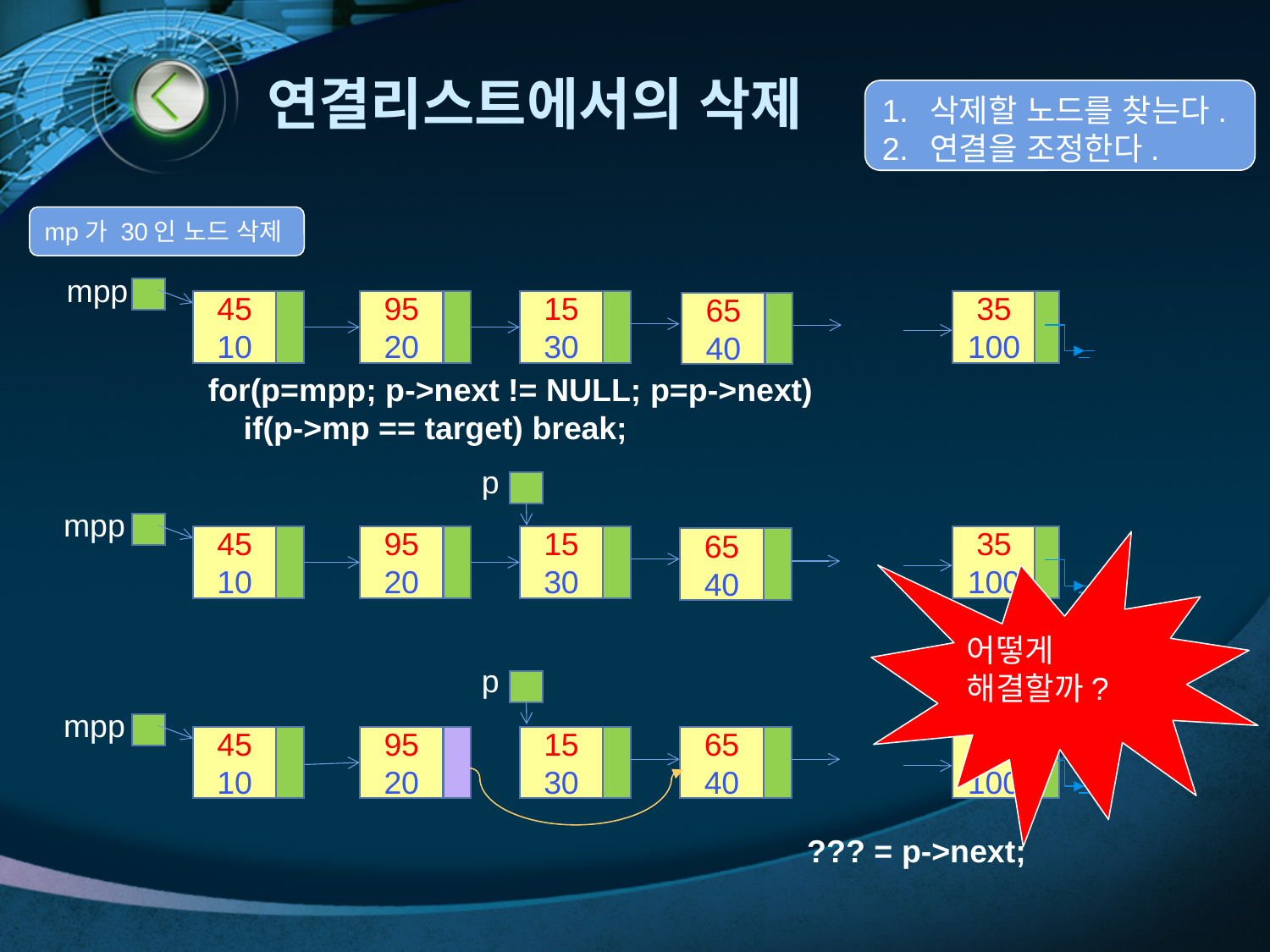

# 연결리스트에서의 삭제
삭제할 노드를 찾는다.
연결을 조정한다.
mp가 30인 노드 삭제
mpp

35
100

45
10

95
20

15
30

65
40

for(p=mpp; p->next != NULL; p=p->next)
    if(p->mp == target) break;
p

mpp

35
100

45
10

95
20

15
30

65
40

어떻게 해결할까?
p

mpp

35
100

45
10

95
20

15
30

65
40

??? = p->next;